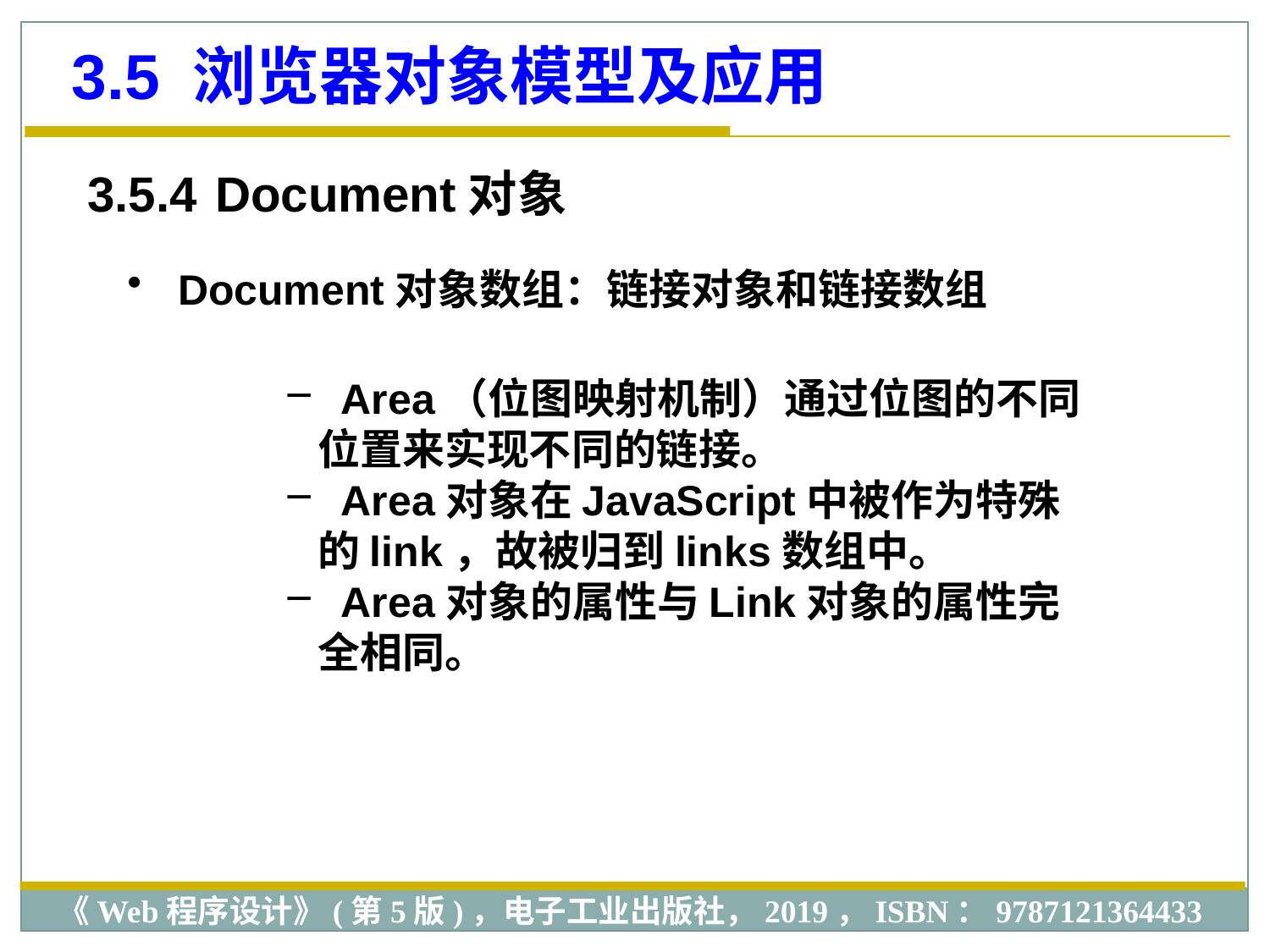

3.5 浏览器对象模型及应用
3.5.4  Document对象
  Document对象数组：链接对象和链接数组
  Area（位图映射机制）通过位图的不同位置来实现不同的链接。
  Area对象在JavaScript中被作为特殊的link，故被归到links数组中。
  Area对象的属性与Link对象的属性完全相同。